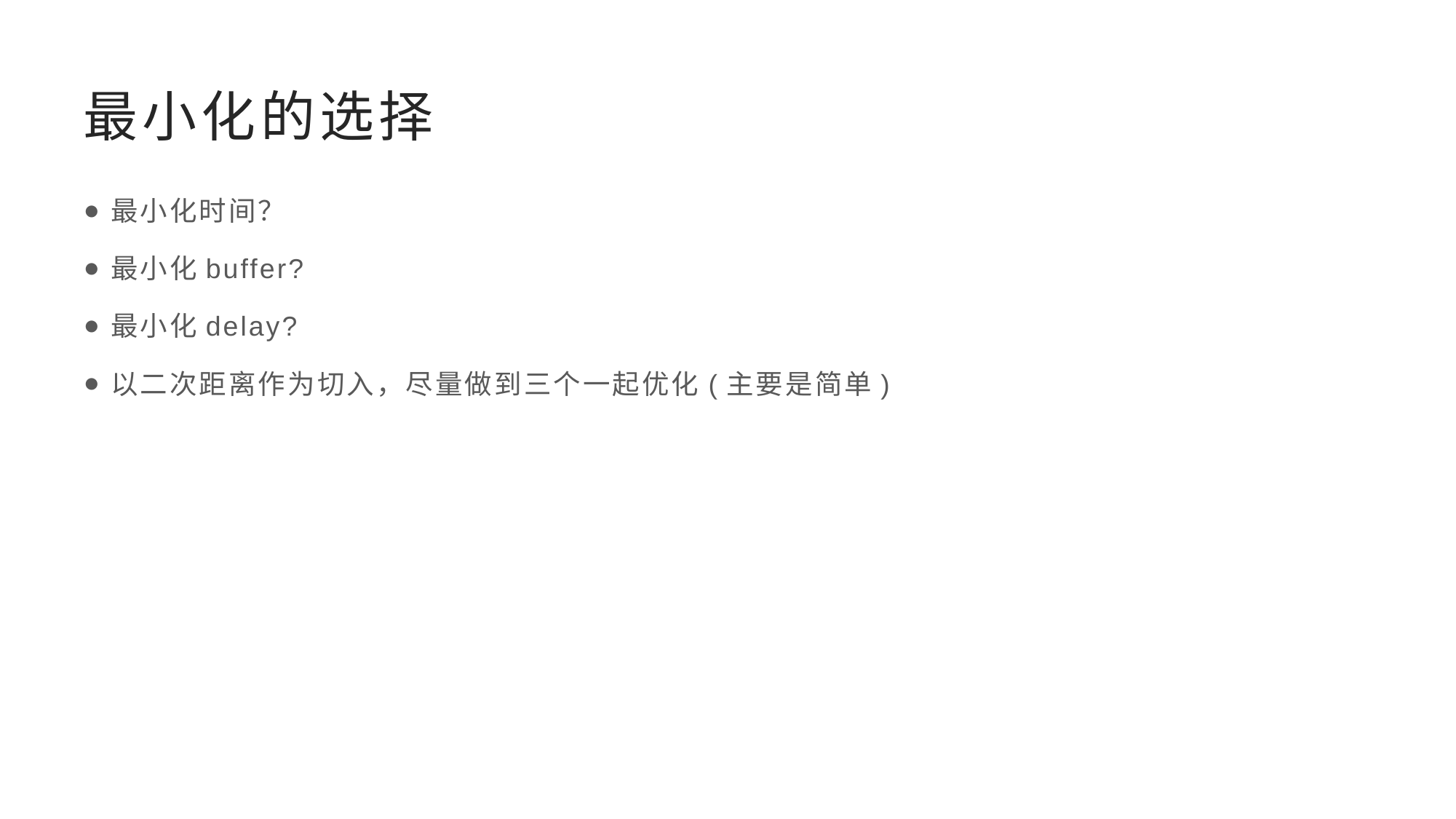

# 最小化的选择
最小化时间？
最小化buffer?
最小化delay?
以二次距离作为切入，尽量做到三个一起优化(主要是简单)